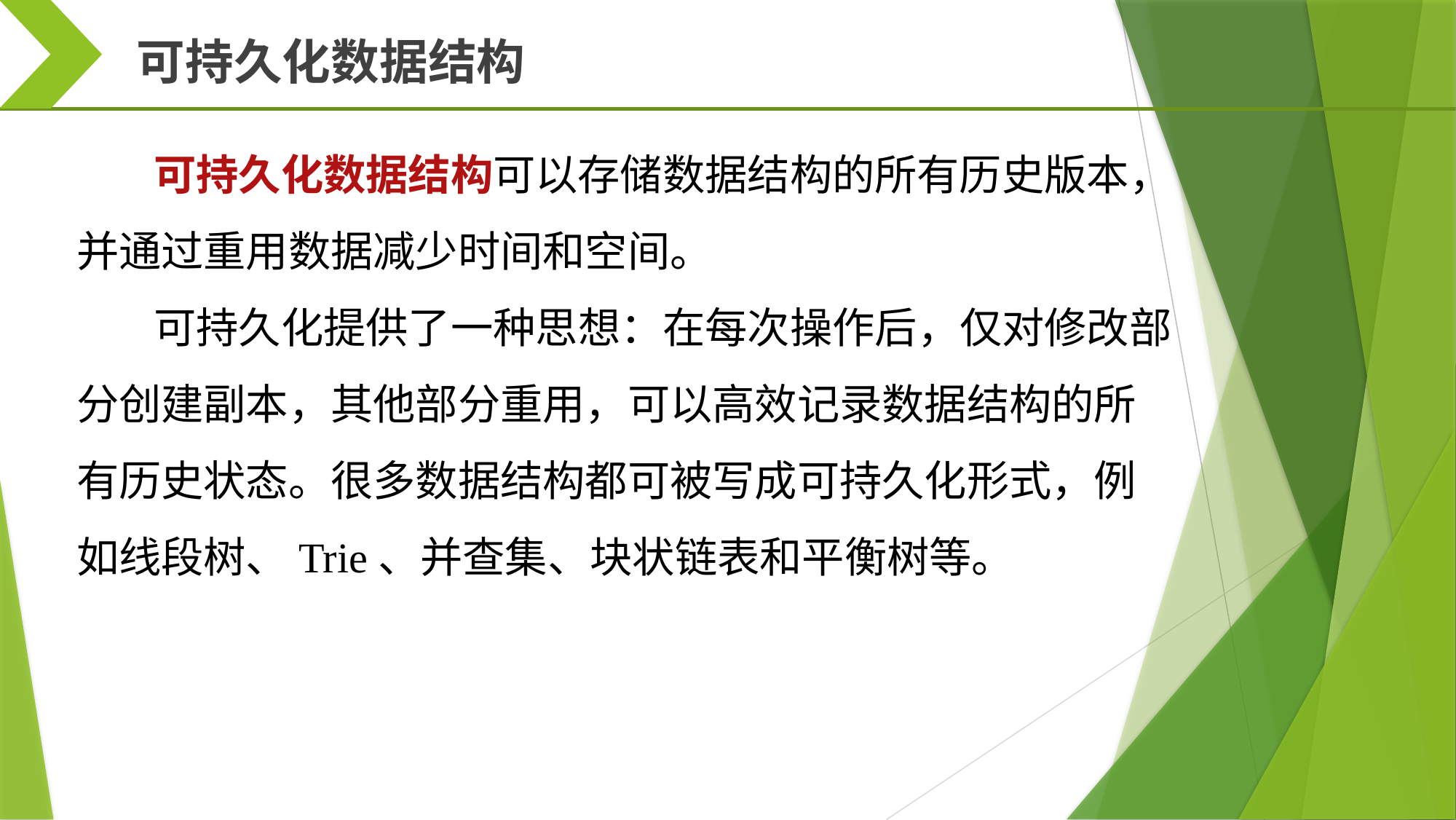

可持久化数据结构
可持久化数据结构可以存储数据结构的所有历史版本，并通过重用数据减少时间和空间。
可持久化提供了一种思想：在每次操作后，仅对修改部分创建副本，其他部分重用，可以高效记录数据结构的所有历史状态。很多数据结构都可被写成可持久化形式，例如线段树、Trie、并查集、块状链表和平衡树等。